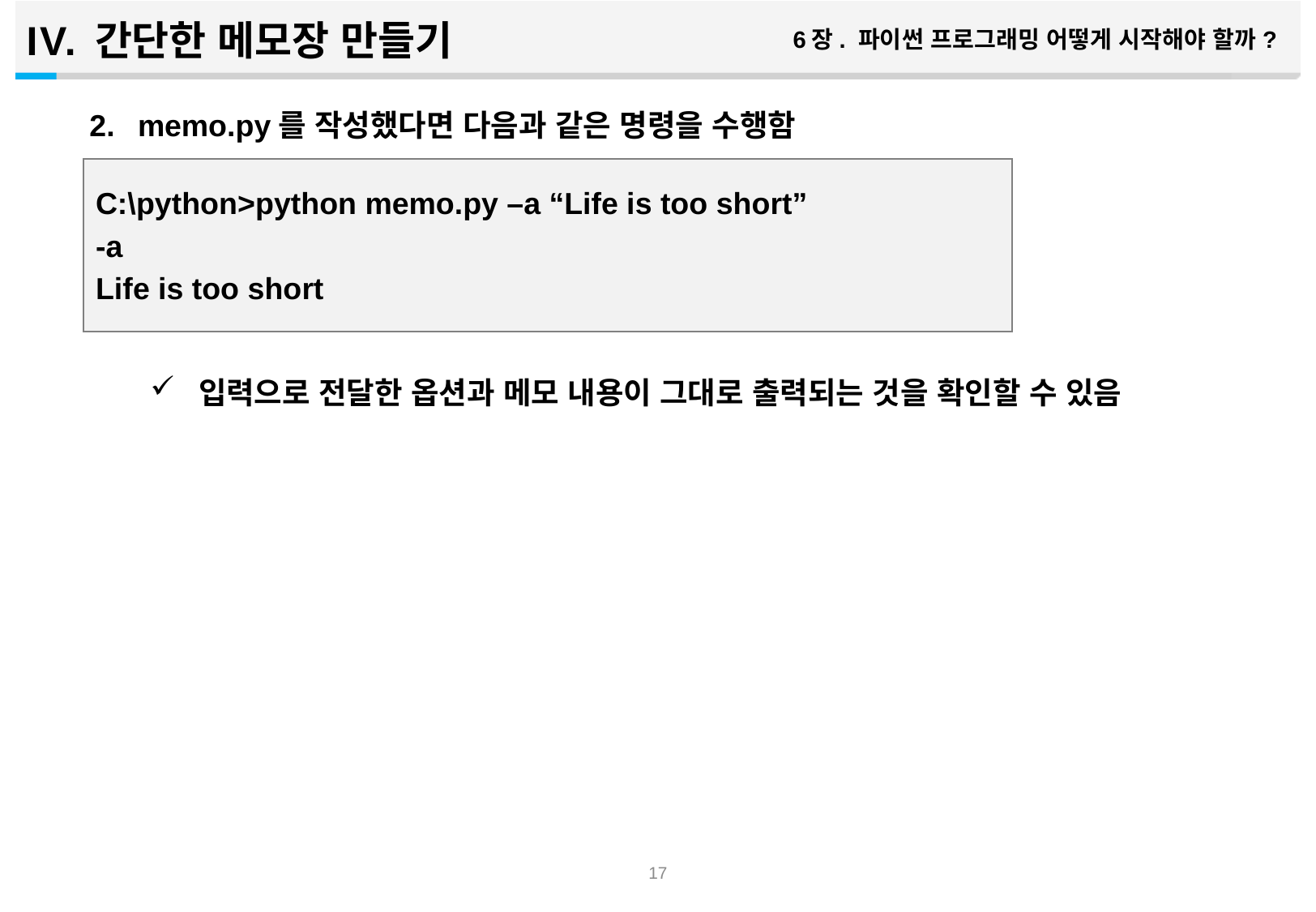

간단한 메모장 만들기
6장. 파이썬 프로그래밍 어떻게 시작해야 할까?
memo.py를 작성했다면 다음과 같은 명령을 수행함

입력으로 전달한 옵션과 메모 내용이 그대로 출력되는 것을 확인할 수 있음
C:\python>python memo.py –a “Life is too short”
-a
Life is too short
17